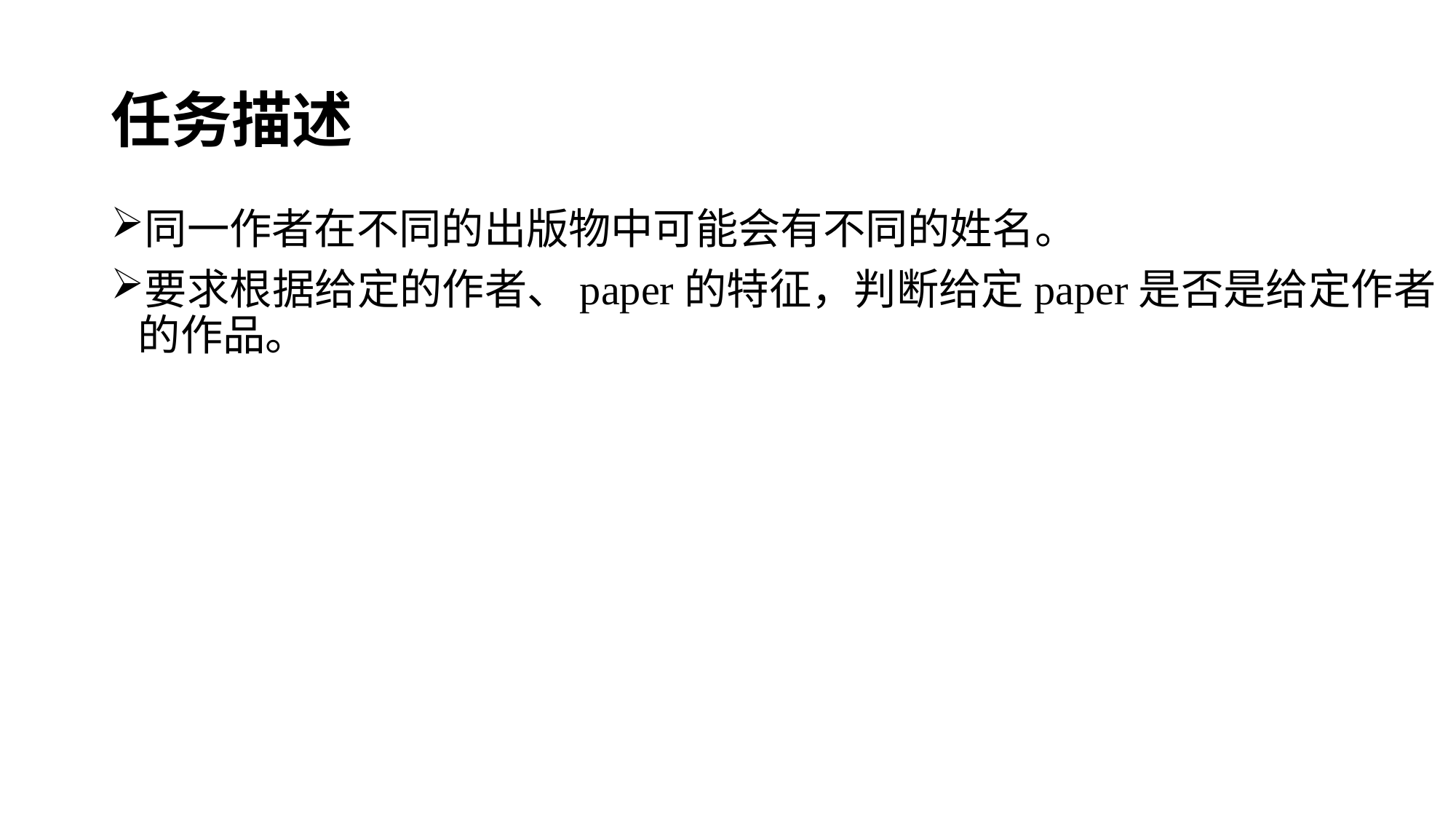

# 任务描述
同一作者在不同的出版物中可能会有不同的姓名。
要求根据给定的作者、paper的特征，判断给定paper是否是给定作者的作品。